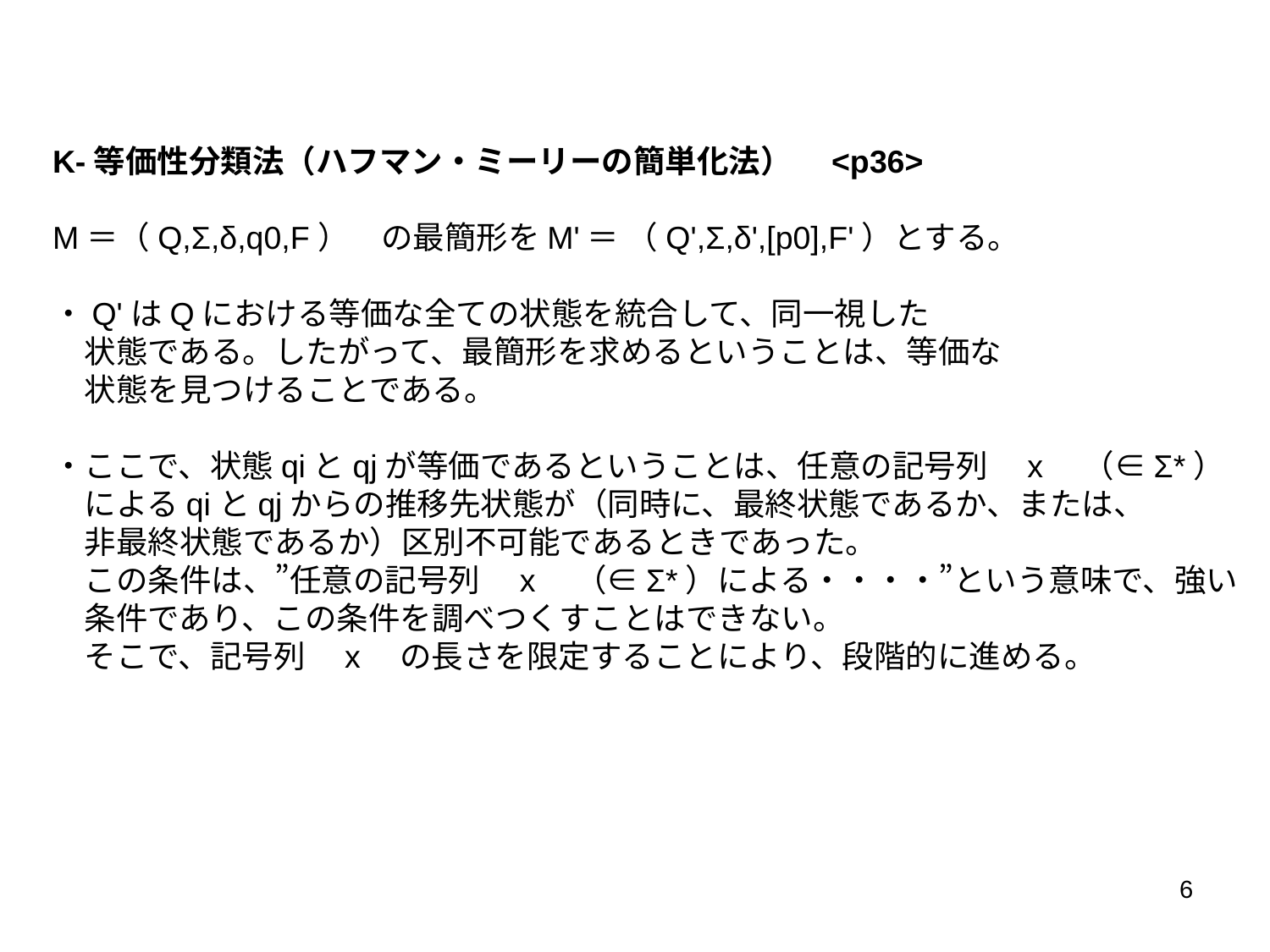

K-等価性分類法（ハフマン・ミーリーの簡単化法）　<p36>

M＝（Q,Σ,δ,q0,F）　の最簡形をM'＝ （Q',Σ,δ',[p0],F'）とする。

・Q'はQにおける等価な全ての状態を統合して、同一視した
　状態である。したがって、最簡形を求めるということは、等価な
　状態を見つけることである。

・ここで、状態qiとqjが等価であるということは、任意の記号列　x　（∈Σ*）
　によるqiとqjからの推移先状態が（同時に、最終状態であるか、または、
　非最終状態であるか）区別不可能であるときであった。
　この条件は、”任意の記号列　x　（∈Σ*）による・・・・”という意味で、強い
　条件であり、この条件を調べつくすことはできない。
　そこで、記号列　x　の長さを限定することにより、段階的に進める。
6